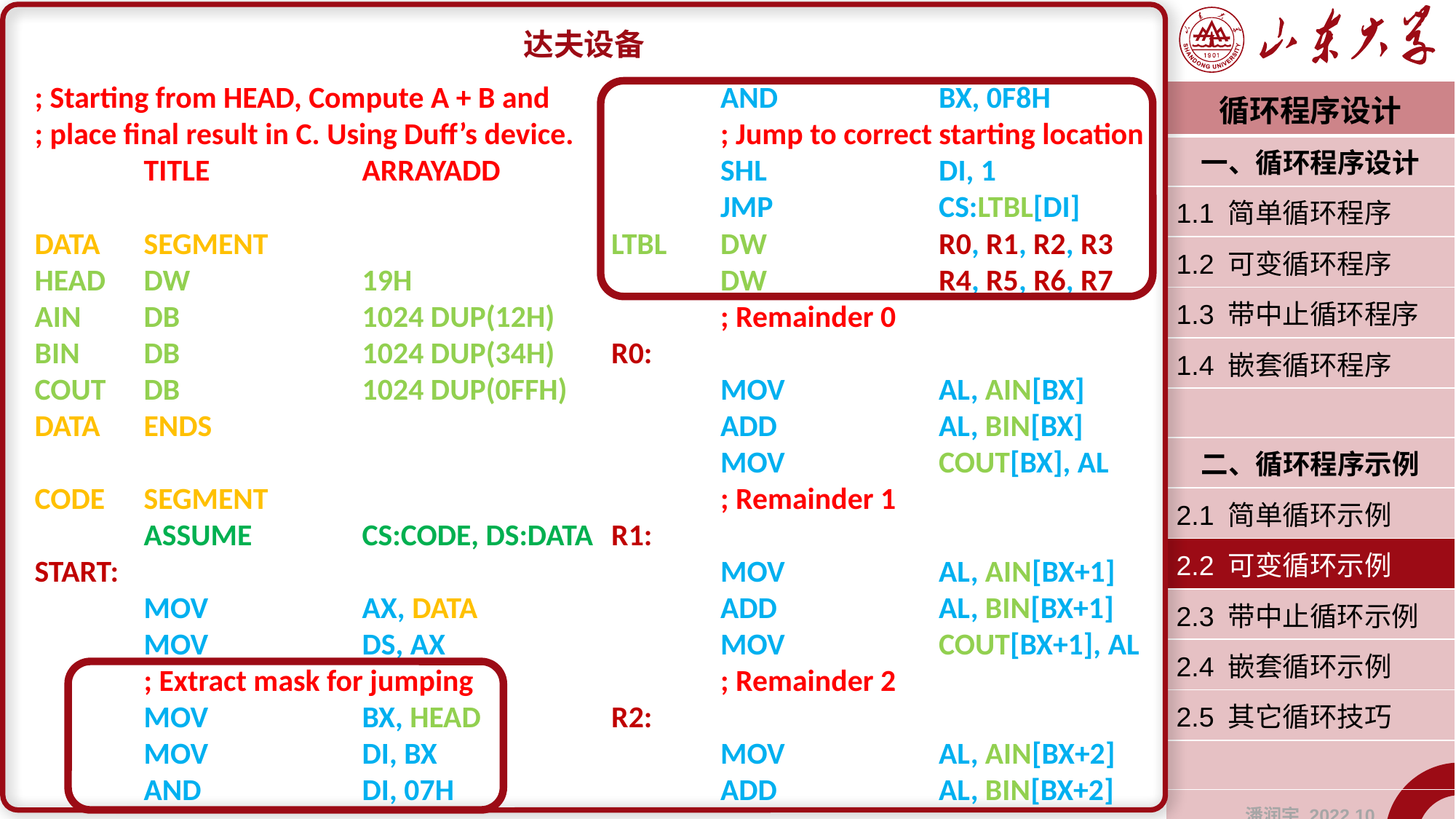

达夫设备
; Starting from HEAD, Compute A + B and
; place final result in C. Using Duff’s device.
	TITLE		ARRAYADD

DATA	SEGMENT
HEAD	DW		19H
AIN	DB		1024 DUP(12H)
BIN	DB		1024 DUP(34H)
COUT	DB		1024 DUP(0FFH)
DATA	ENDS

CODE	SEGMENT
	ASSUME		CS:CODE, DS:DATA
START:
	MOV		AX, DATA
	MOV		DS, AX
	; Extract mask for jumping
	MOV		BX, HEAD
	MOV		DI, BX
	AND		DI, 07H
	AND		BX, 0F8H
	; Jump to correct starting location
	SHL		DI, 1
	JMP		CS:LTBL[DI]
LTBL	DW		R0, R1, R2, R3
	DW		R4, R5, R6, R7
	; Remainder 0
R0:
	MOV		AL, AIN[BX]
	ADD		AL, BIN[BX]
	MOV		COUT[BX], AL
	; Remainder 1
R1:
	MOV		AL, AIN[BX+1]
	ADD		AL, BIN[BX+1]
	MOV		COUT[BX+1], AL
	; Remainder 2
R2:
	MOV		AL, AIN[BX+2]
	ADD		AL, BIN[BX+2]

| 循环程序设计 |
| --- |
| 一、循环程序设计 |
| 1.1 简单循环程序 |
| 1.2 可变循环程序 |
| 1.3 带中止循环程序 |
| 1.4 嵌套循环程序 |
|  |
| 二、循环程序示例 |
| 2.1 简单循环示例 |
| 2.2 可变循环示例 |
| 2.3 带中止循环示例 |
| 2.4 嵌套循环示例 |
| 2.5 其它循环技巧 |
|  |
| 潘润宇 2022.10 |